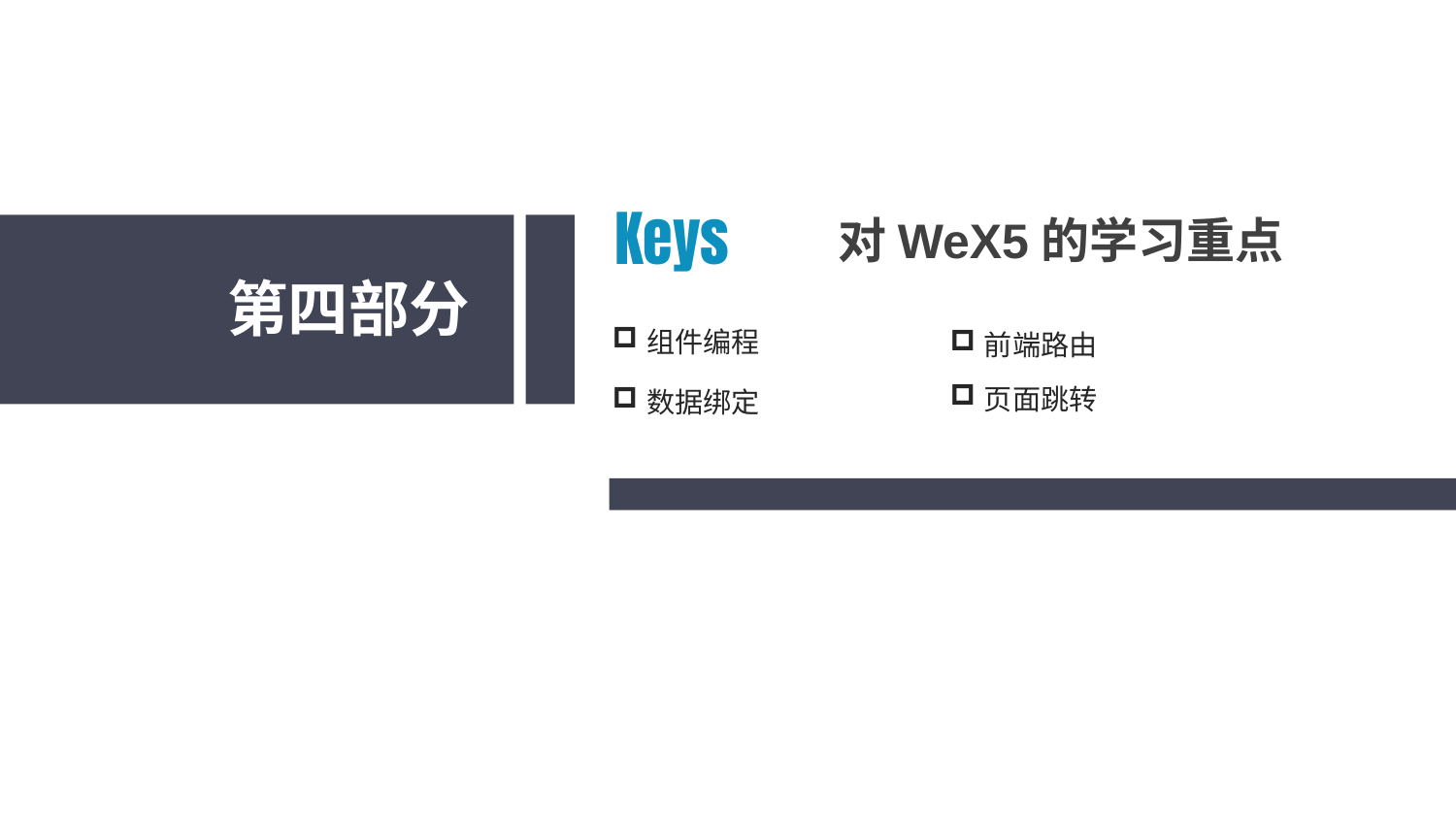

Keys
对WeX5的学习重点

第四部分
组件编程
前端路由
页面跳转
数据绑定